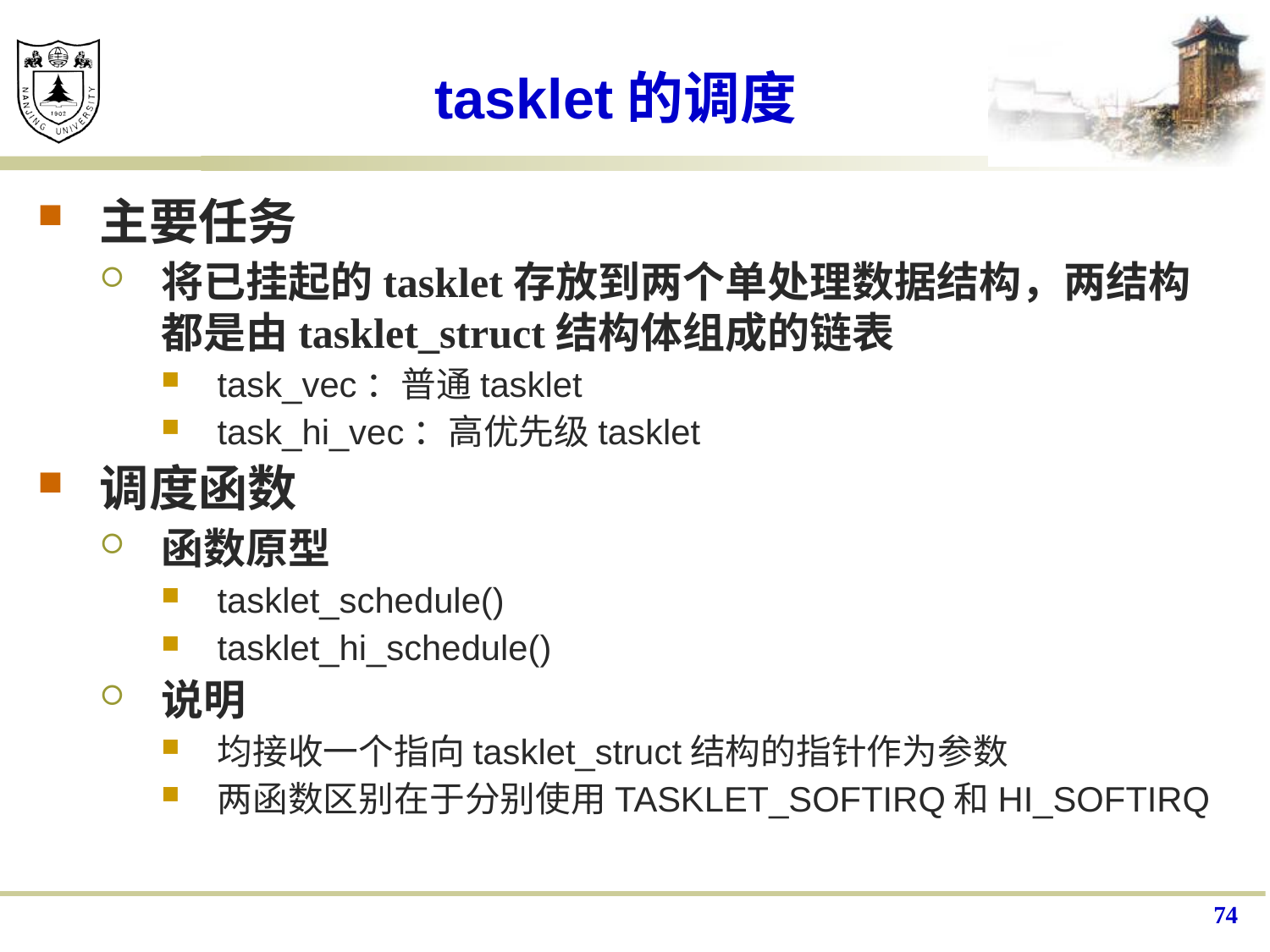

# tasklet的调度
主要任务
将已挂起的tasklet存放到两个单处理数据结构，两结构都是由tasklet_struct结构体组成的链表
task_vec：普通tasklet
task_hi_vec：高优先级tasklet
调度函数
函数原型
tasklet_schedule()
tasklet_hi_schedule()
说明
均接收一个指向tasklet_struct结构的指针作为参数
两函数区别在于分别使用TASKLET_SOFTIRQ和HI_SOFTIRQ
74